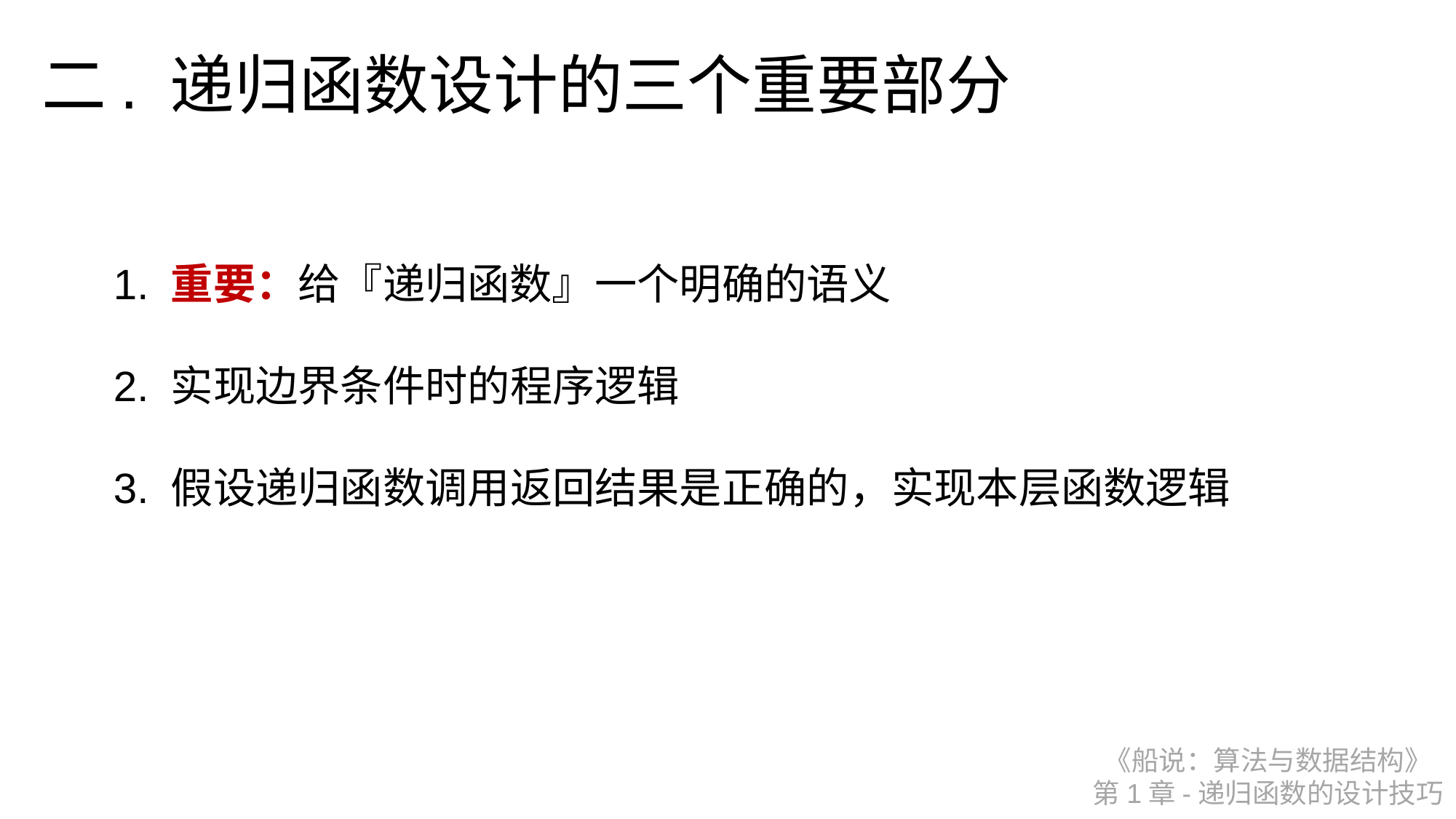

二. 递归函数设计的三个重要部分
1. 重要：给『递归函数』一个明确的语义
2. 实现边界条件时的程序逻辑
3. 假设递归函数调用返回结果是正确的，实现本层函数逻辑